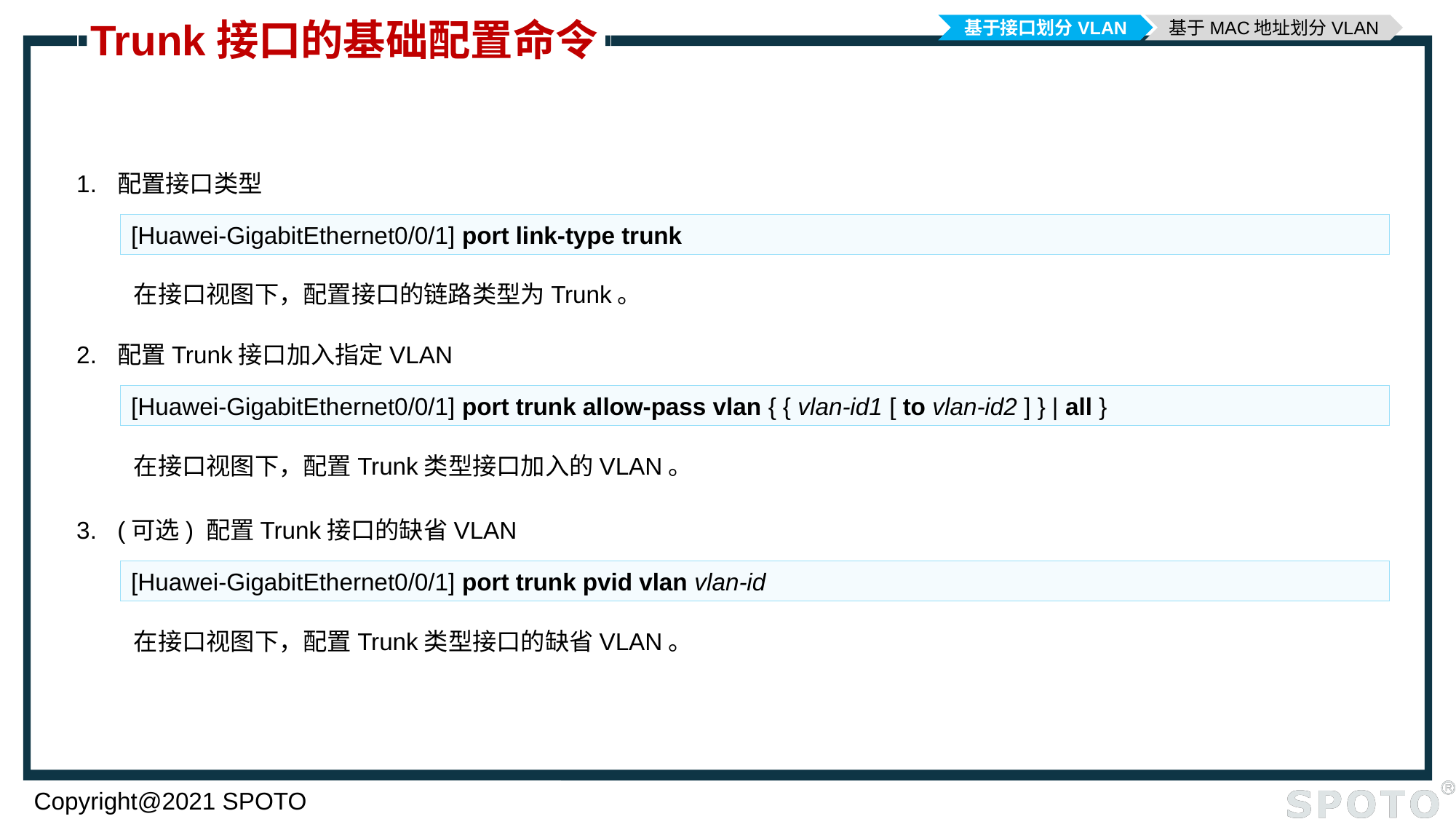

# Trunk接口的基础配置命令
基于接口划分VLAN
基于MAC地址划分VLAN
配置接口类型
[Huawei-GigabitEthernet0/0/1] port link-type trunk
在接口视图下，配置接口的链路类型为Trunk。
配置Trunk接口加入指定VLAN
[Huawei-GigabitEthernet0/0/1] port trunk allow-pass vlan { { vlan-id1 [ to vlan-id2 ] } | all }
在接口视图下，配置Trunk类型接口加入的VLAN。
(可选) 配置Trunk接口的缺省VLAN
[Huawei-GigabitEthernet0/0/1] port trunk pvid vlan vlan-id
在接口视图下，配置Trunk类型接口的缺省VLAN。